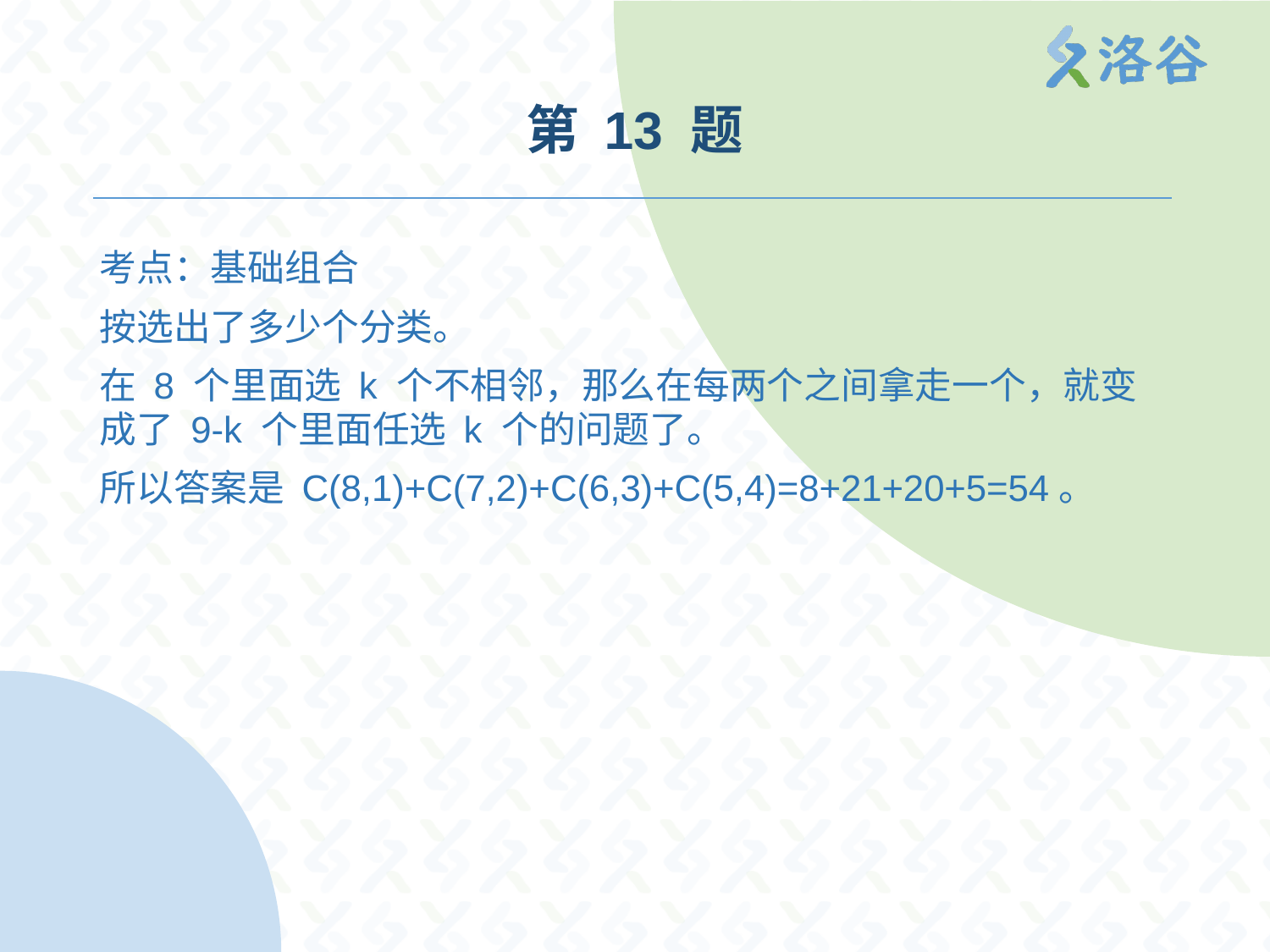

# 第 13 题
考点：基础组合
按选出了多少个分类。
在 8 个里面选 k 个不相邻，那么在每两个之间拿走一个，就变成了 9-k 个里面任选 k 个的问题了。
所以答案是 C(8,1)+C(7,2)+C(6,3)+C(5,4)=8+21+20+5=54。